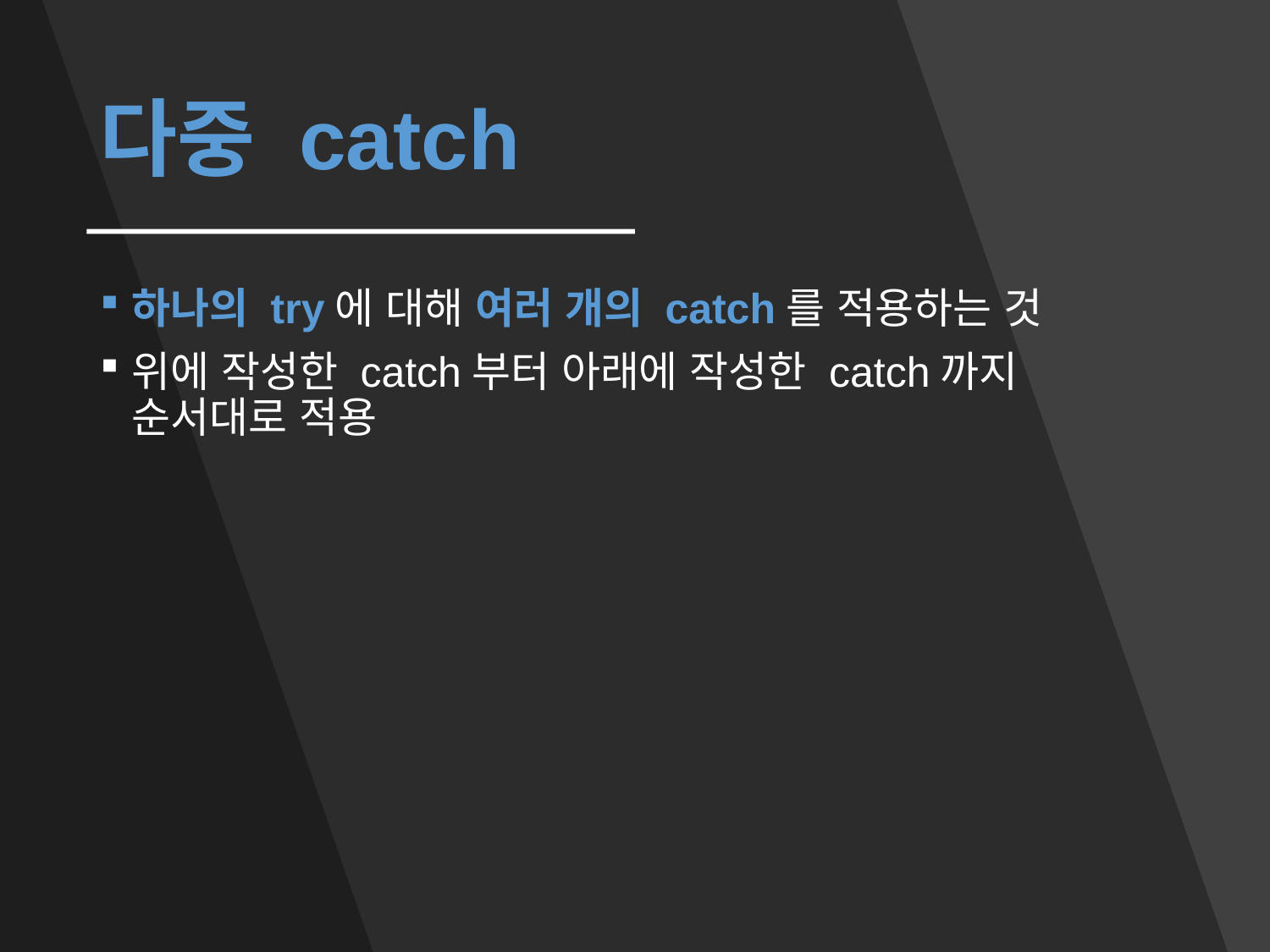

# 다중 catch

하나의 try에 대해 여러 개의 catch를 적용하는 것
위에 작성한 catch부터 아래에 작성한 catch까지 순서대로 적용